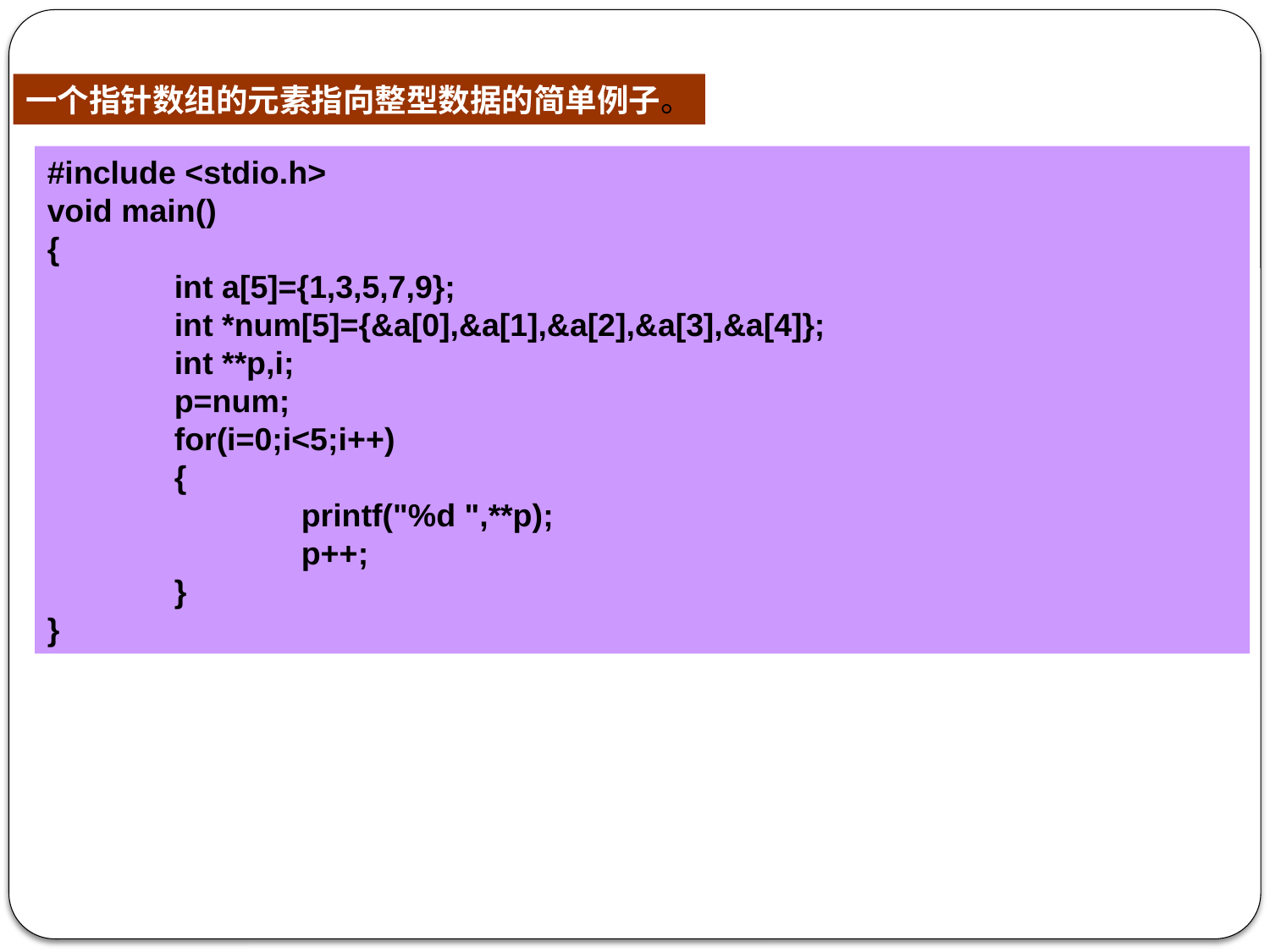

一个指针数组的元素指向整型数据的简单例子。
#include <stdio.h>
void main()
{
	int a[5]={1,3,5,7,9};
	int *num[5]={&a[0],&a[1],&a[2],&a[3],&a[4]};
	int **p,i;
	p=num;
	for(i=0;i<5;i++)
	{
		printf("%d ",**p);
		p++;
	}
}